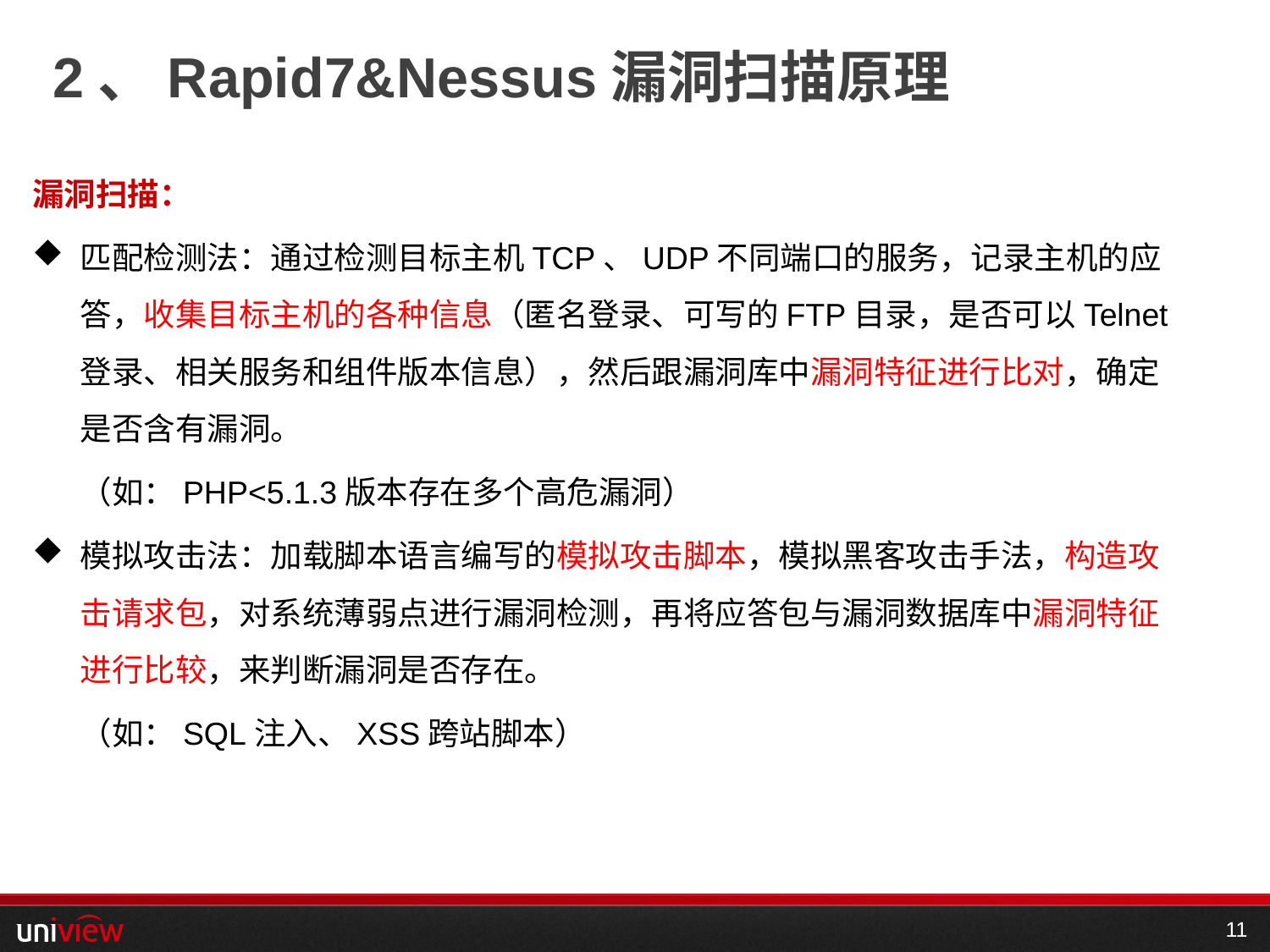

2、Rapid7&Nessus漏洞扫描原理
漏洞扫描：
匹配检测法：通过检测目标主机TCP、UDP不同端口的服务，记录主机的应答，收集目标主机的各种信息（匿名登录、可写的FTP目录，是否可以Telnet登录、相关服务和组件版本信息），然后跟漏洞库中漏洞特征进行比对，确定是否含有漏洞。
	（如：PHP<5.1.3版本存在多个高危漏洞）
模拟攻击法：加载脚本语言编写的模拟攻击脚本，模拟黑客攻击手法，构造攻击请求包，对系统薄弱点进行漏洞检测，再将应答包与漏洞数据库中漏洞特征进行比较，来判断漏洞是否存在。
	（如：SQL注入、XSS跨站脚本）